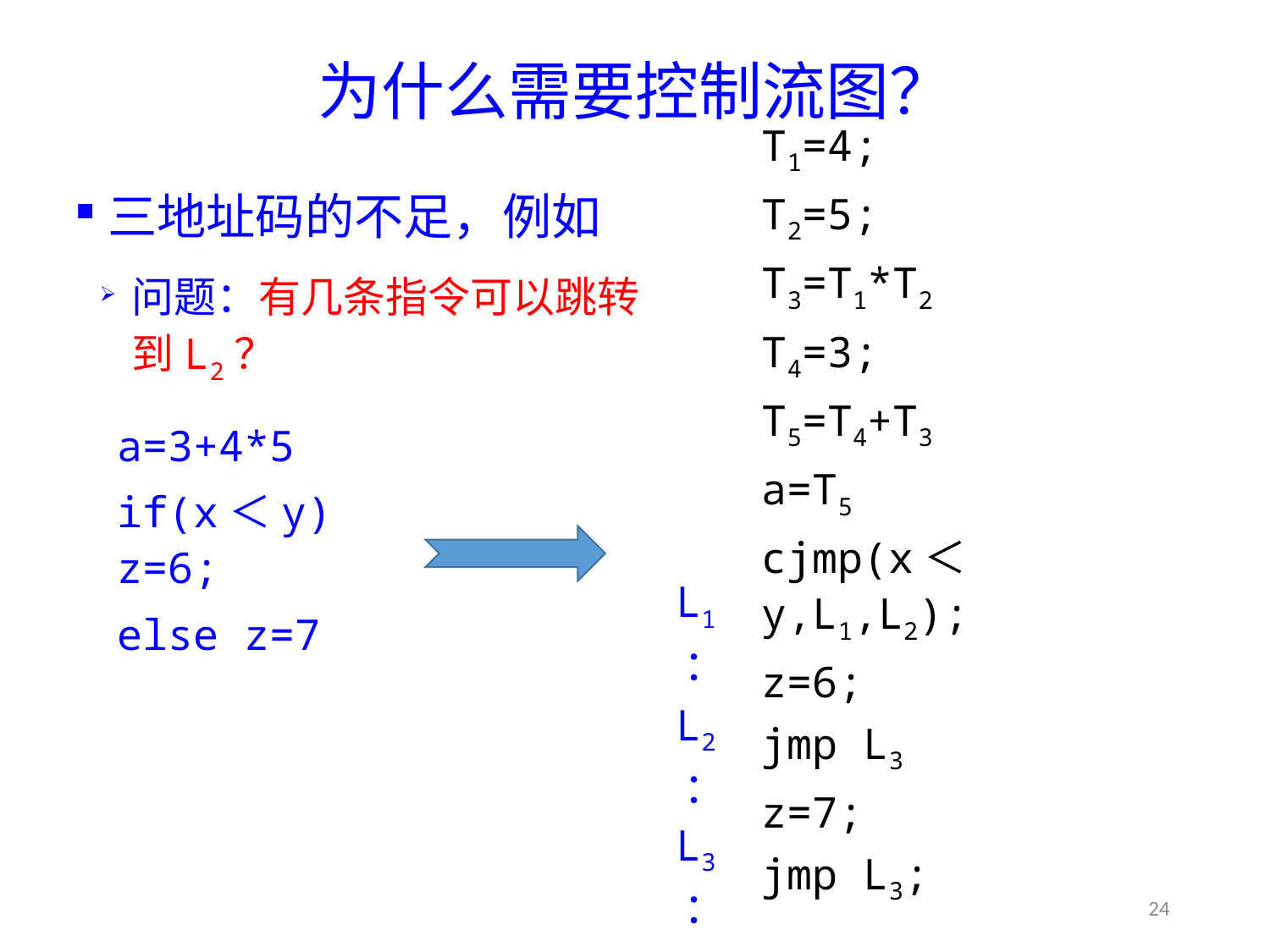

# 为什么需要控制流图？
T1=4;
T2=5;
T3=T1*T2
T4=3;
T5=T4+T3
a=T5
cjmp(x＜y,L1,L2);
z=6;
jmp L3
z=7;
jmp L3;

L1：
L2：
L3：
三地址码的不足，例如
问题：有几条指令可以跳转到L2？

a=3+4*5
if(x＜y) z=6;
else z=7

24